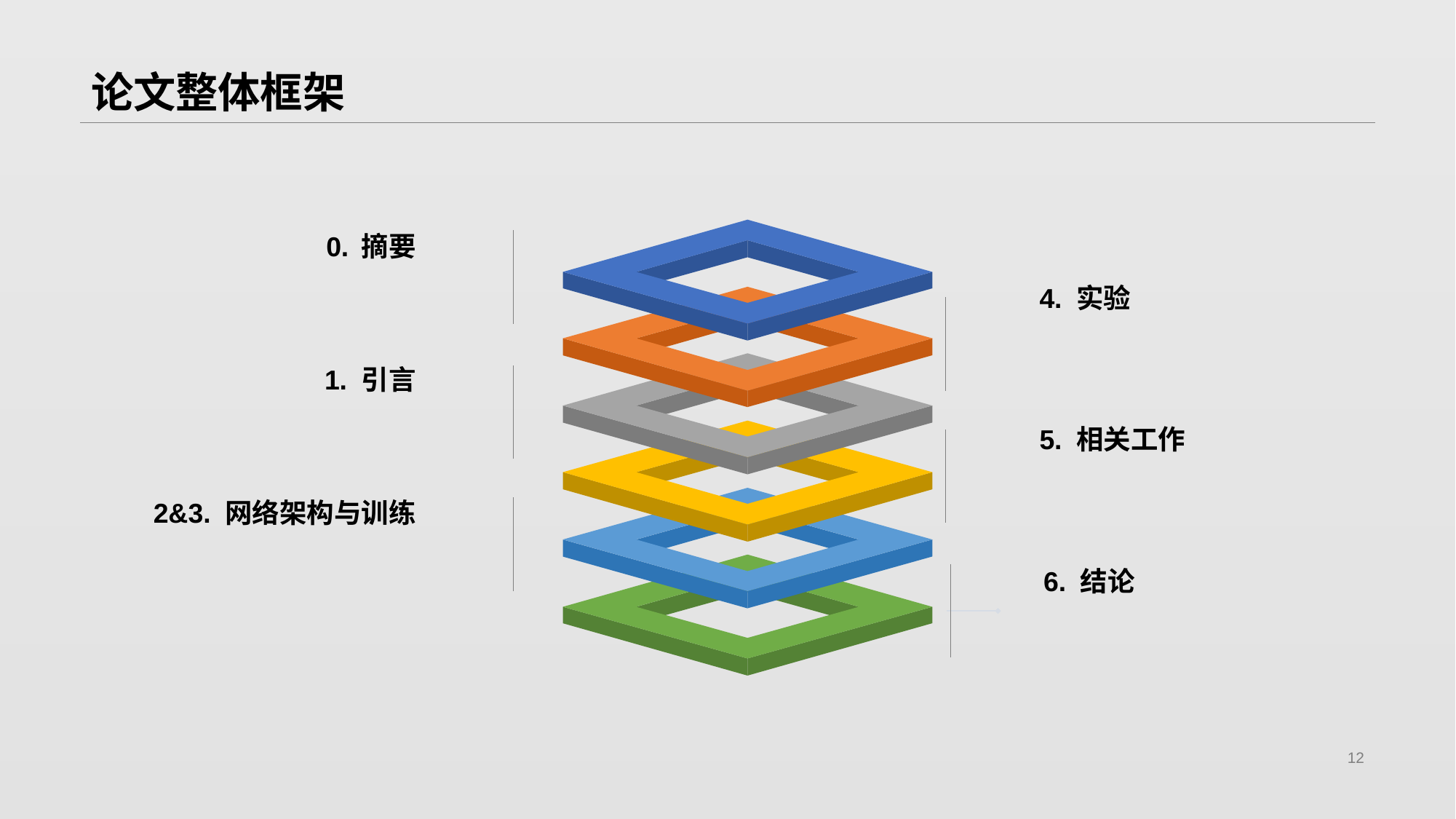

# 论文整体框架

0. 摘要

4. 实验

1. 引言

5. 相关工作

2&3. 网络架构与训练

6. 结论
12